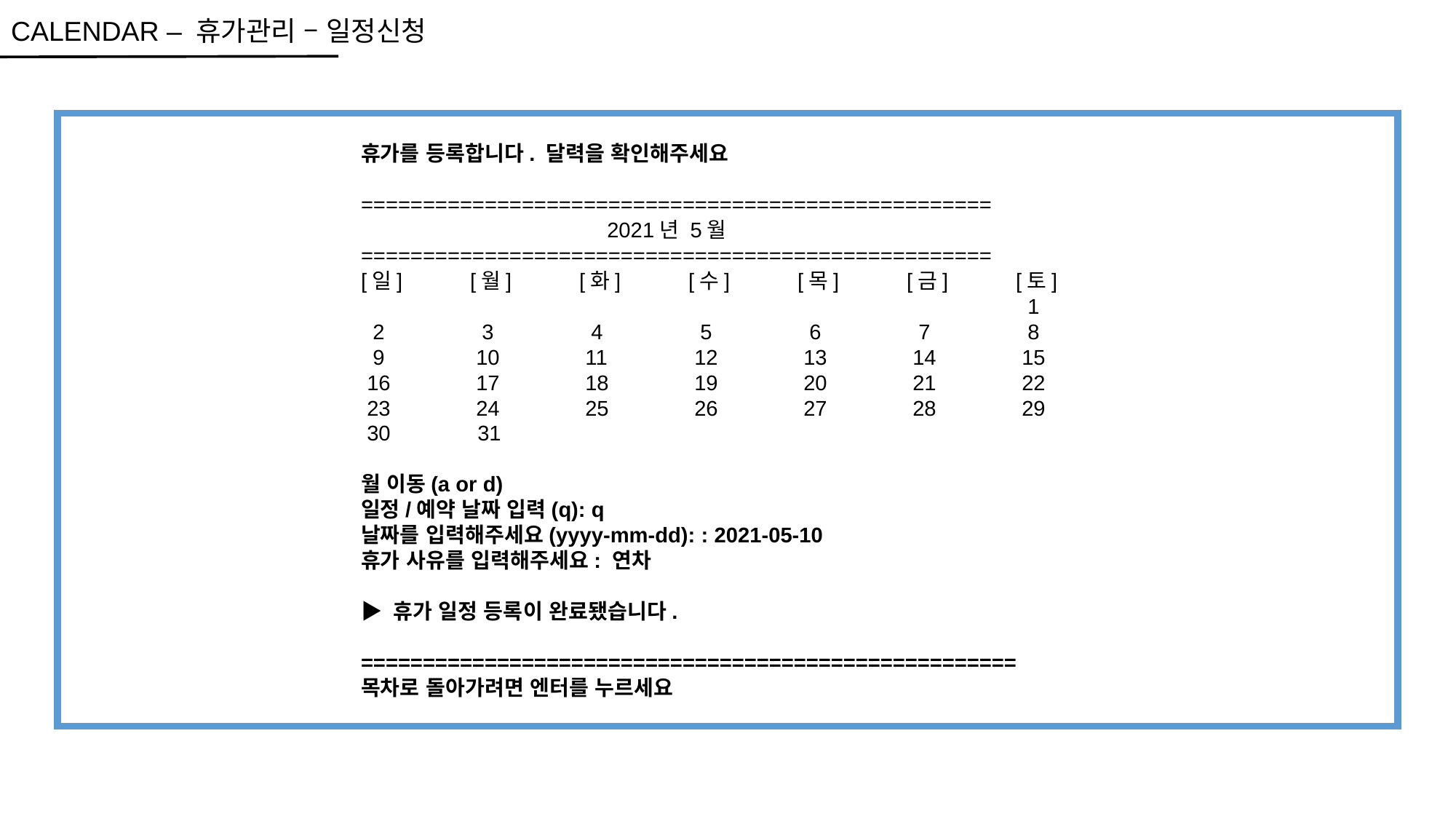

CALENDAR – 휴가관리 – 일정신청

휴가를 등록합니다. 달력을 확인해주세요

===================================================
                                         2021년 5월
===================================================
[일]	[월]	[화]	[수]	[목]	[금]	[토]
						  1
  2	  3	  4	  5	  6	  7	  8
  9	 10	 11	 12	 13	 14	 15
 16	 17	 18	 19	 20	 21	 22
 23	 24	 25	 26	 27	 28	 29
 30    	     31

월 이동(a or d)
일정/예약 날짜 입력(q): q
날짜를 입력해주세요(yyyy-mm-dd): : 2021-05-10
휴가 사유를 입력해주세요: 연차

▶ 휴가 일정 등록이 완료됐습니다.

=====================================================
목차로 돌아가려면 엔터를 누르세요